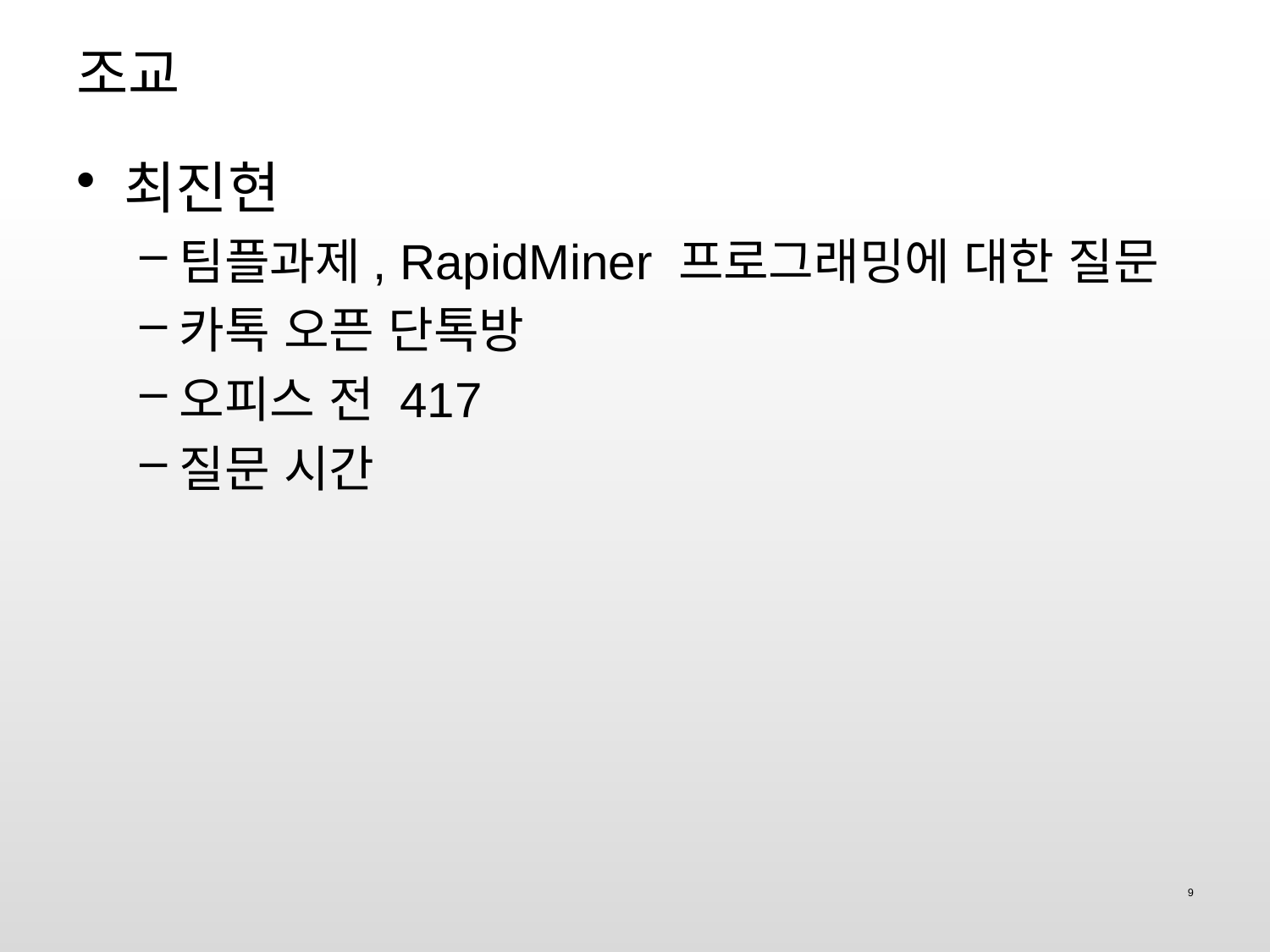

# 조교
최진현
팀플과제, RapidMiner 프로그래밍에 대한 질문
카톡 오픈 단톡방
오피스 전 417
질문 시간
9